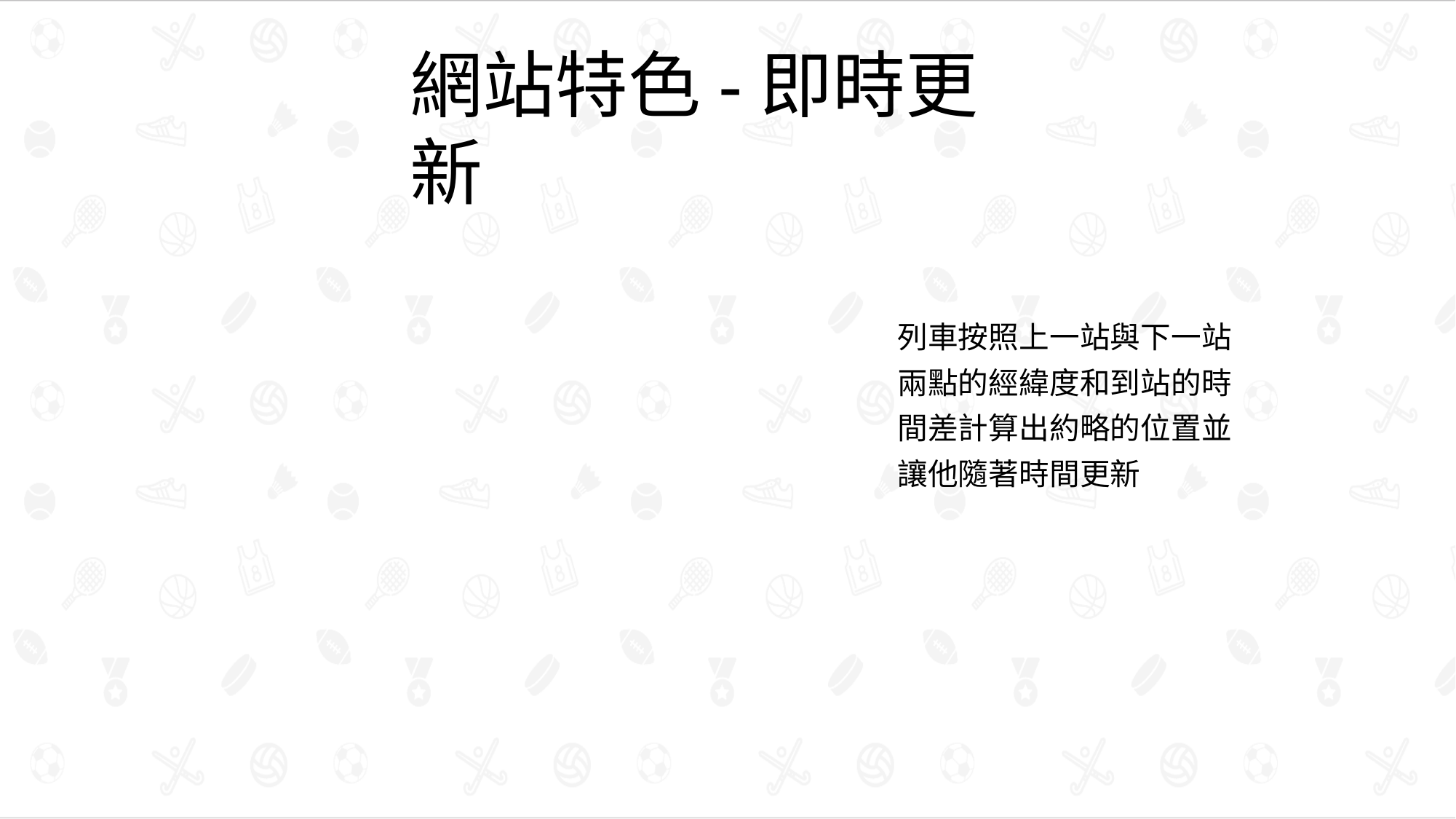

網站特色-即時更新
列車按照上一站與下一站兩點的經緯度和到站的時間差計算出約略的位置並讓他隨著時間更新